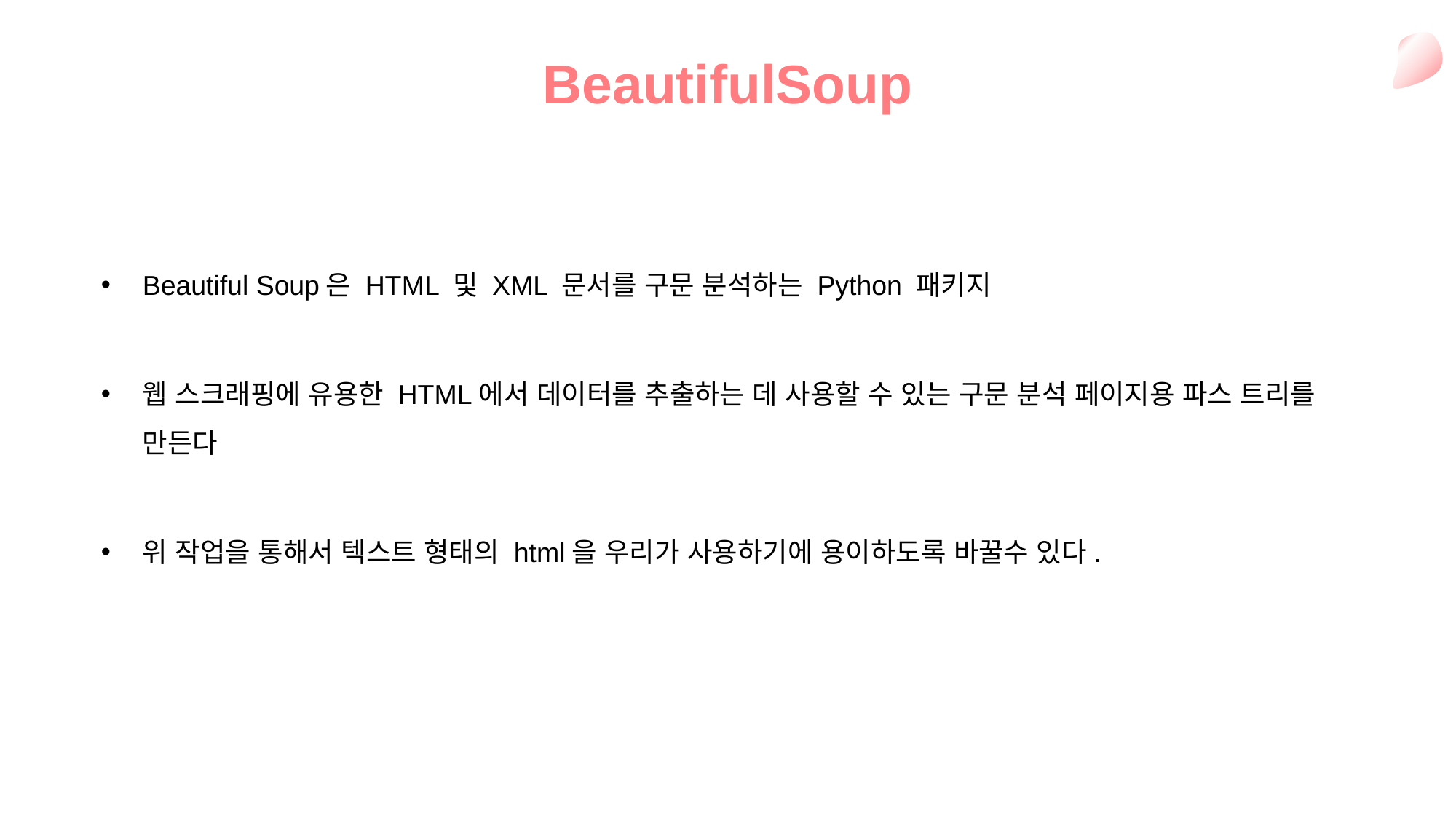

BeautifulSoup
Beautiful Soup은 HTML 및 XML 문서를 구문 분석하는 Python 패키지

웹 스크래핑에 유용한 HTML에서 데이터를 추출하는 데 사용할 수 있는 구문 분석 페이지용 파스 트리를 만든다

위 작업을 통해서 텍스트 형태의 html을 우리가 사용하기에 용이하도록 바꿀수 있다.